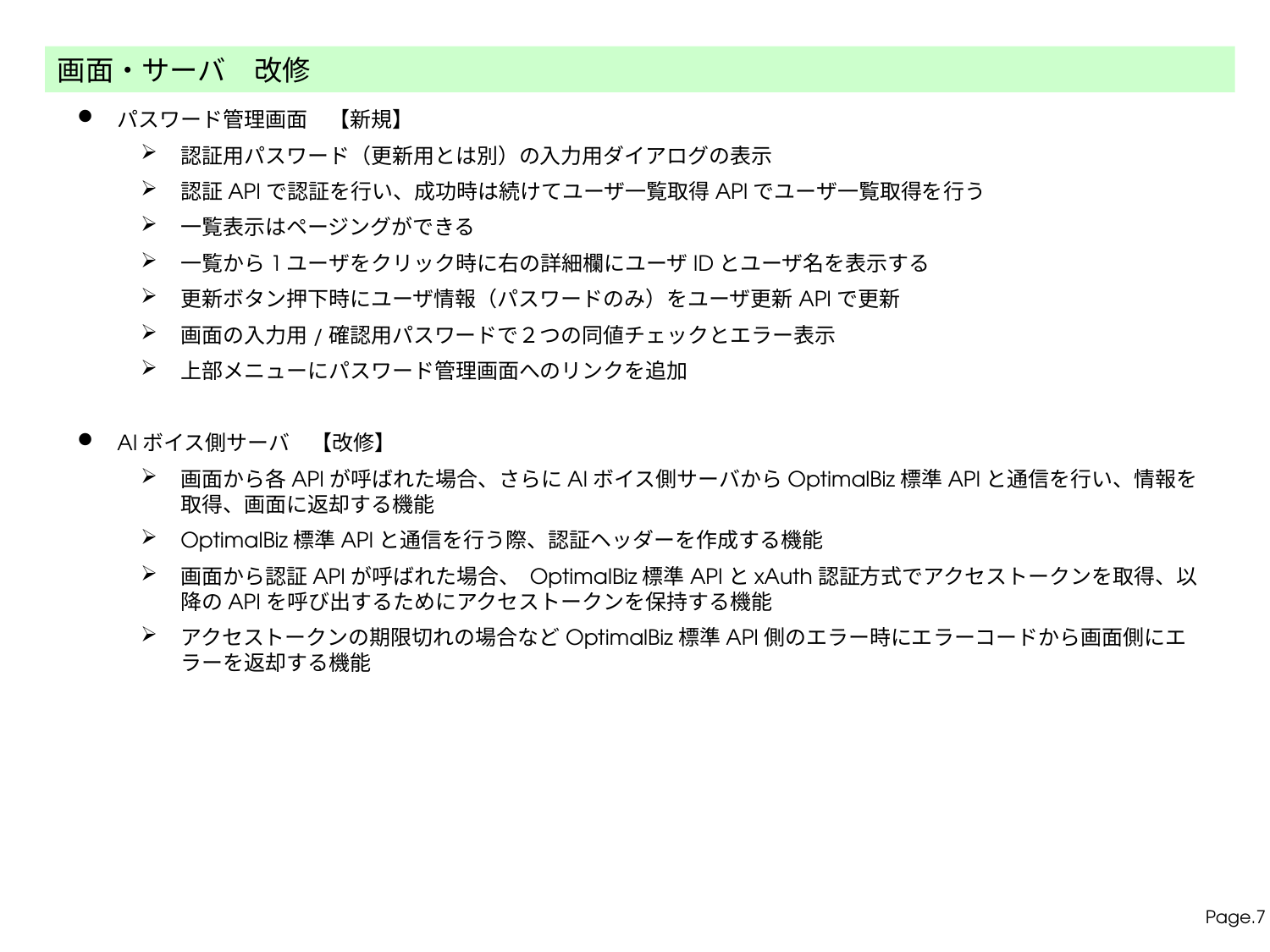

画面・サーバ　改修
パスワード管理画面　【新規】
認証用パスワード（更新用とは別）の入力用ダイアログの表示
認証APIで認証を行い、成功時は続けてユーザ一覧取得APIでユーザ一覧取得を行う
一覧表示はページングができる
一覧から1ユーザをクリック時に右の詳細欄にユーザIDとユーザ名を表示する
更新ボタン押下時にユーザ情報（パスワードのみ）をユーザ更新APIで更新
画面の入力用/確認用パスワードで２つの同値チェックとエラー表示
上部メニューにパスワード管理画面へのリンクを追加

AIボイス側サーバ　【改修】
画面から各APIが呼ばれた場合、さらにAIボイス側サーバからOptimalBiz標準APIと通信を行い、情報を取得、画面に返却する機能
OptimalBiz標準APIと通信を行う際、認証ヘッダーを作成する機能
画面から認証APIが呼ばれた場合、 OptimalBiz標準APIとxAuth認証方式でアクセストークンを取得、以降のAPIを呼び出するためにアクセストークンを保持する機能
アクセストークンの期限切れの場合などOptimalBiz標準API側のエラー時にエラーコードから画面側にエラーを返却する機能